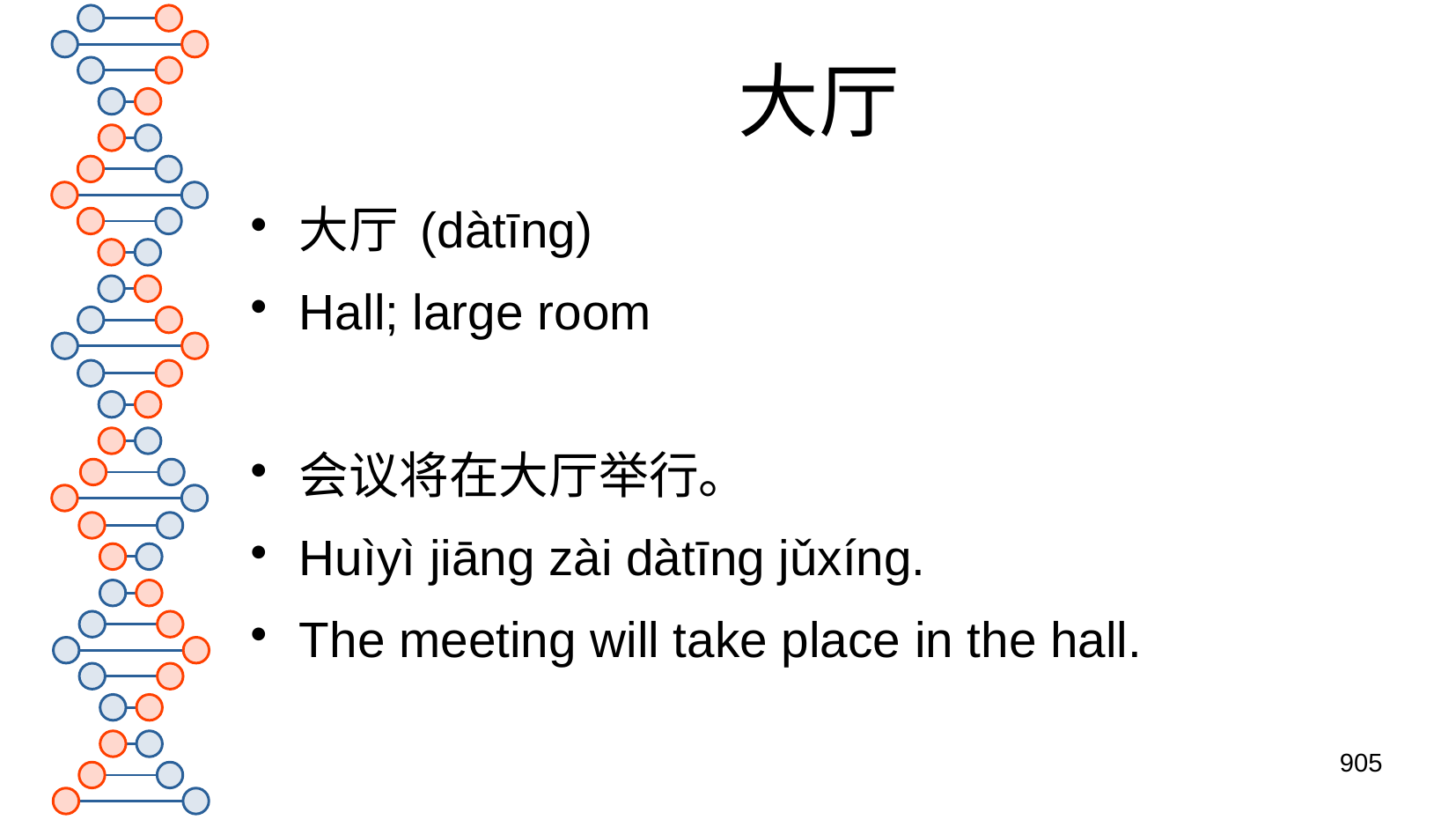

# 大厅
大厅 (dàtīng)
Hall; large room

会议将在大厅举行。
Huìyì jiāng zài dàtīng jǔxíng.
The meeting will take place in the hall.

905